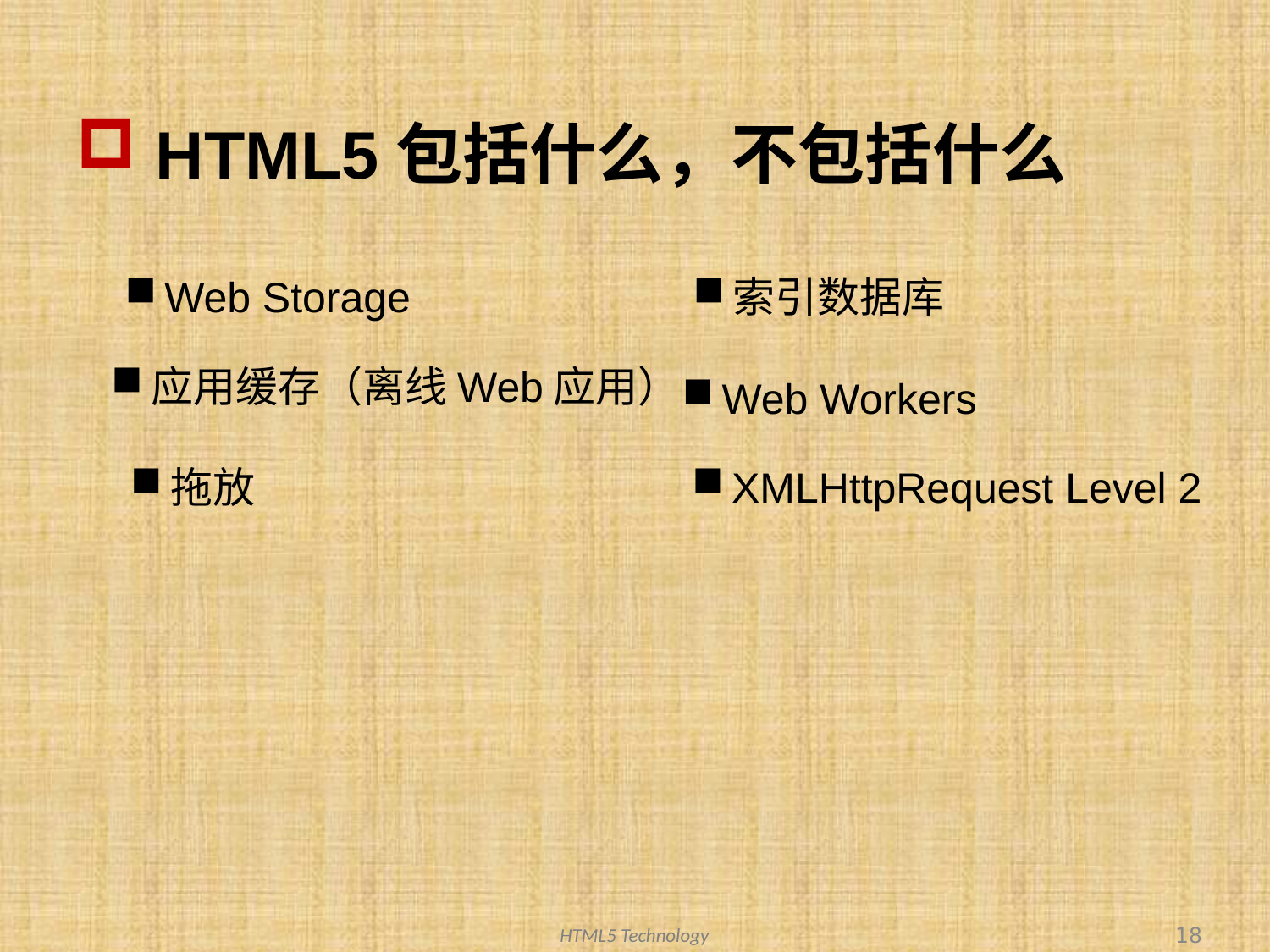

HTML5包括什么，不包括什么
Web Storage
索引数据库
应用缓存（离线Web应用）
Web Workers
拖放
XMLHttpRequest Level 2
18
HTML5 Technology